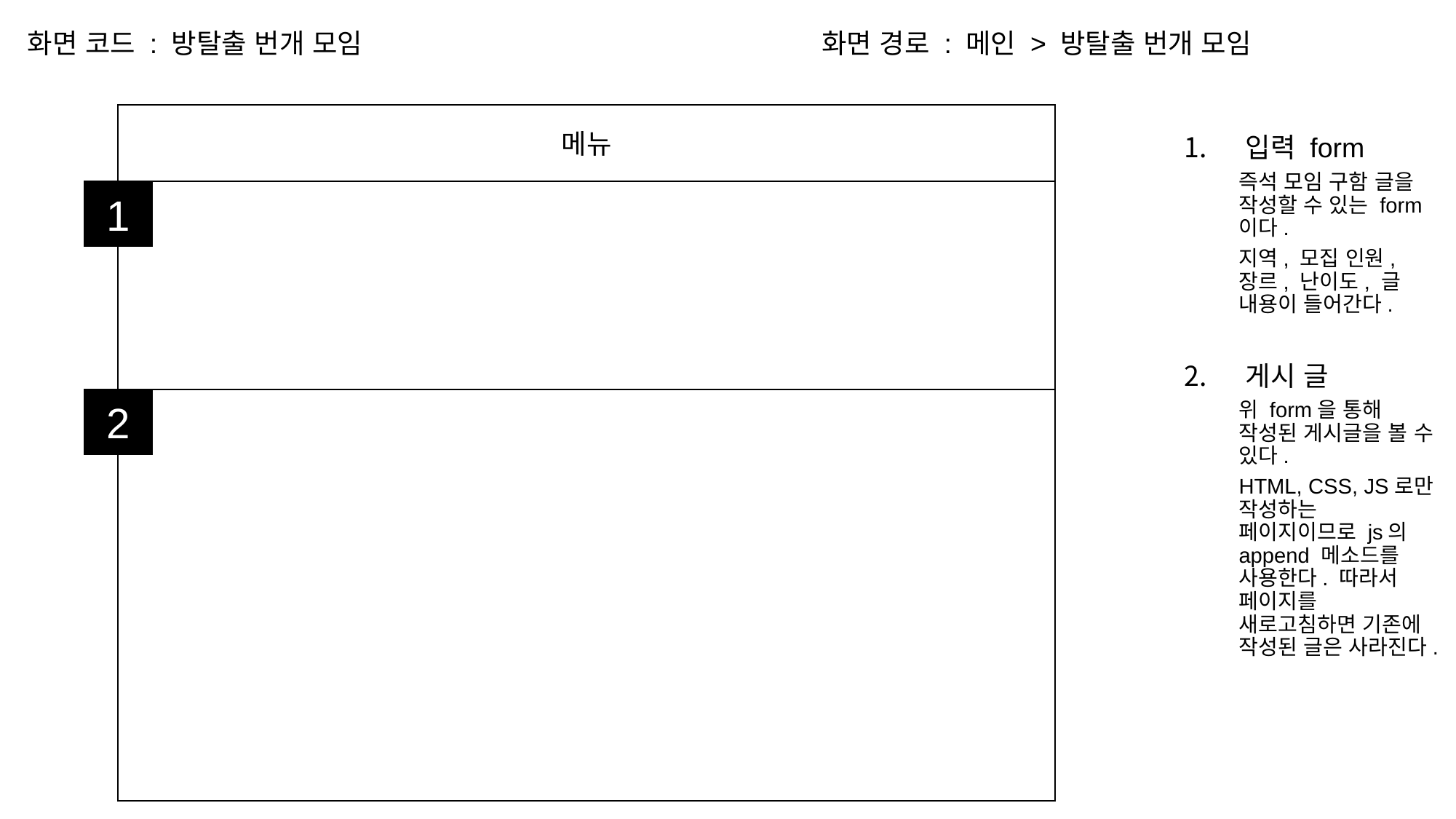

화면 코드 : 방탈출 번개 모임
화면 경로 : 메인 > 방탈출 번개 모임
메뉴
입력 form
즉석 모임 구함 글을 작성할 수 있는 form이다.
지역, 모집 인원, 장르, 난이도, 글 내용이 들어간다.

게시 글
위 form을 통해 작성된 게시글을 볼 수 있다.
HTML, CSS, JS로만 작성하는 페이지이므로 js의 append 메소드를 사용한다. 따라서 페이지를 새로고침하면 기존에 작성된 글은 사라진다.
1

2